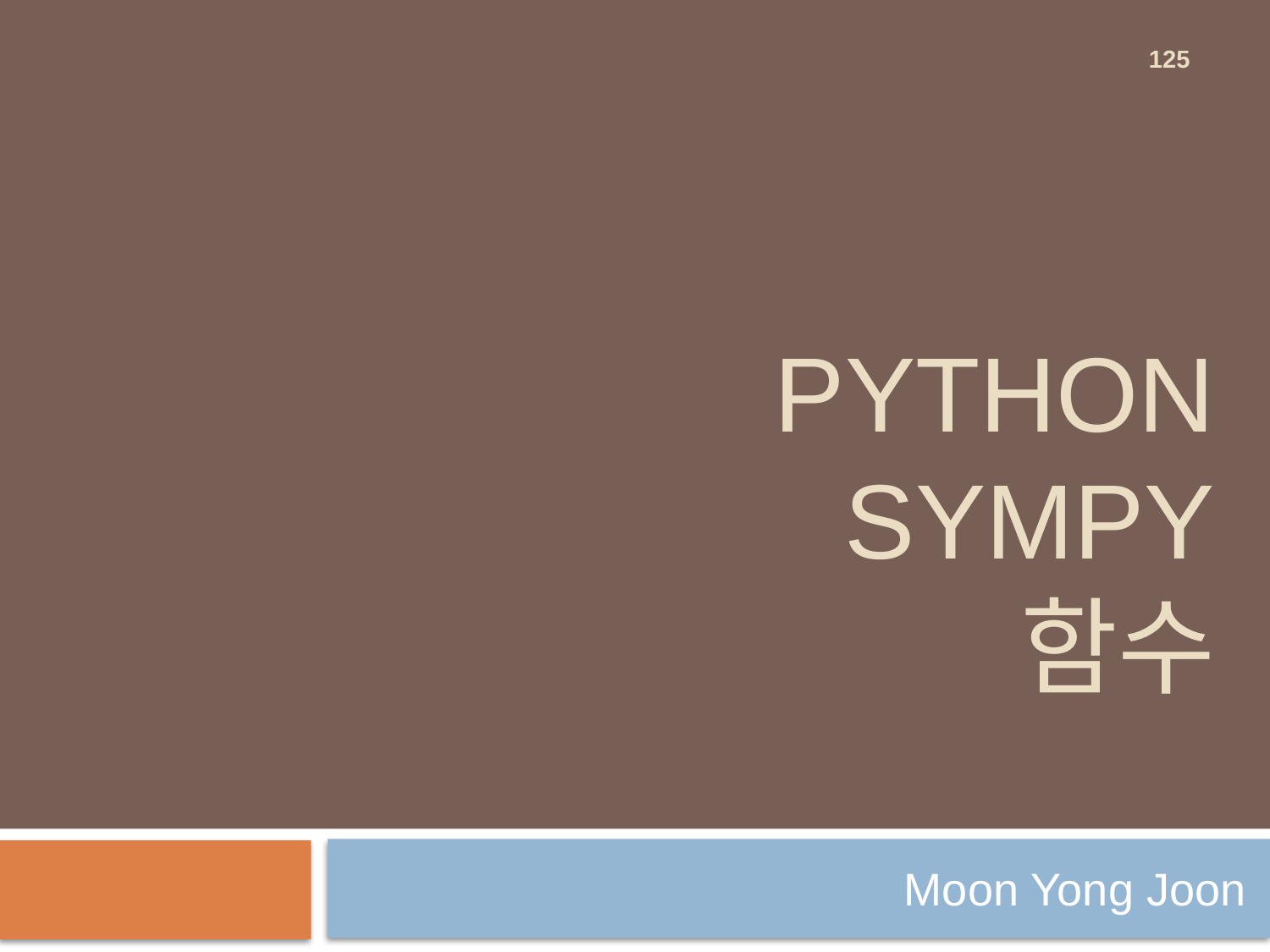

125
# Python sympy 함수
Moon Yong Joon